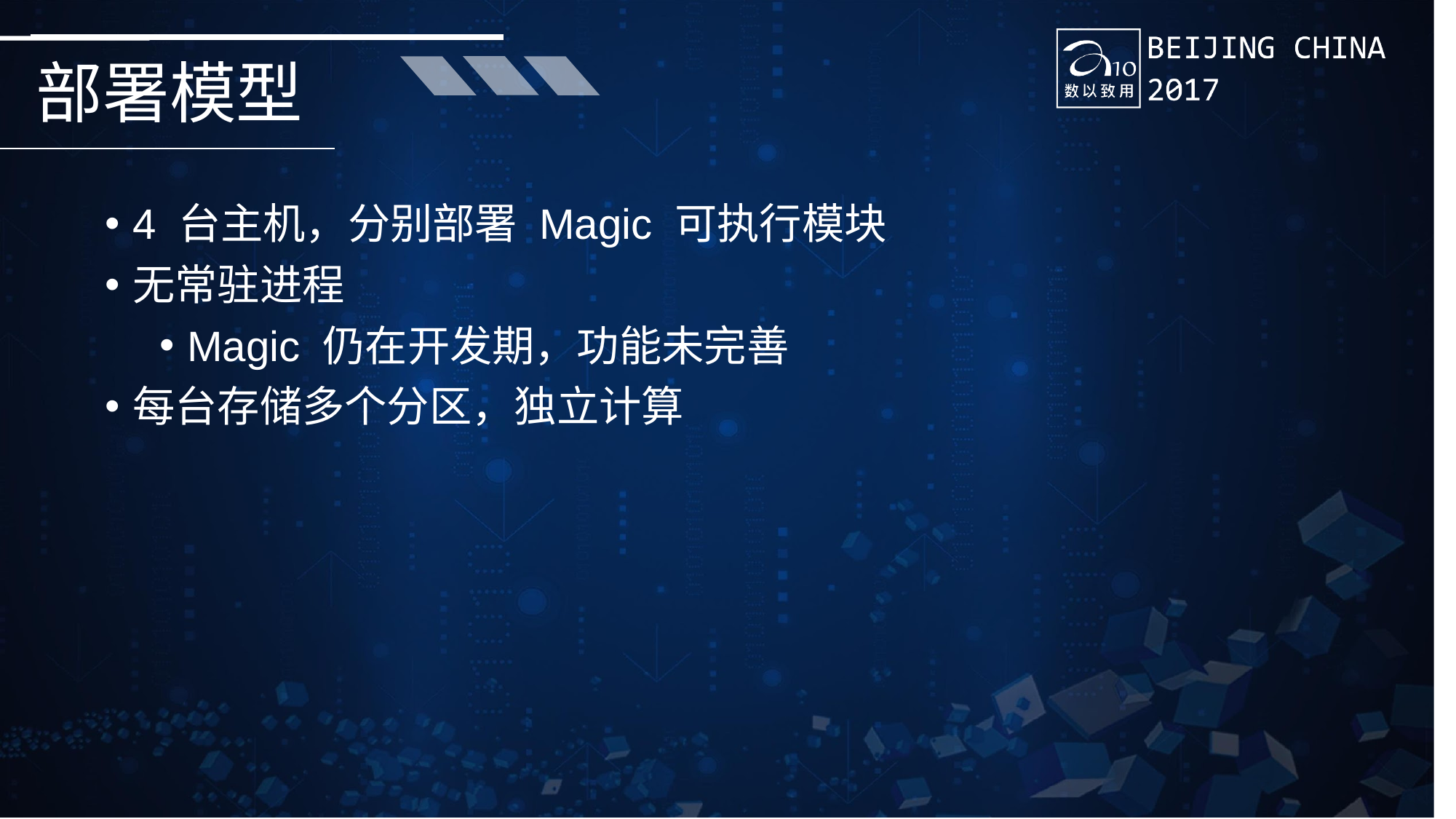

# 部署模型
4 台主机，分别部署 Magic 可执行模块
无常驻进程
Magic 仍在开发期，功能未完善
每台存储多个分区，独立计算